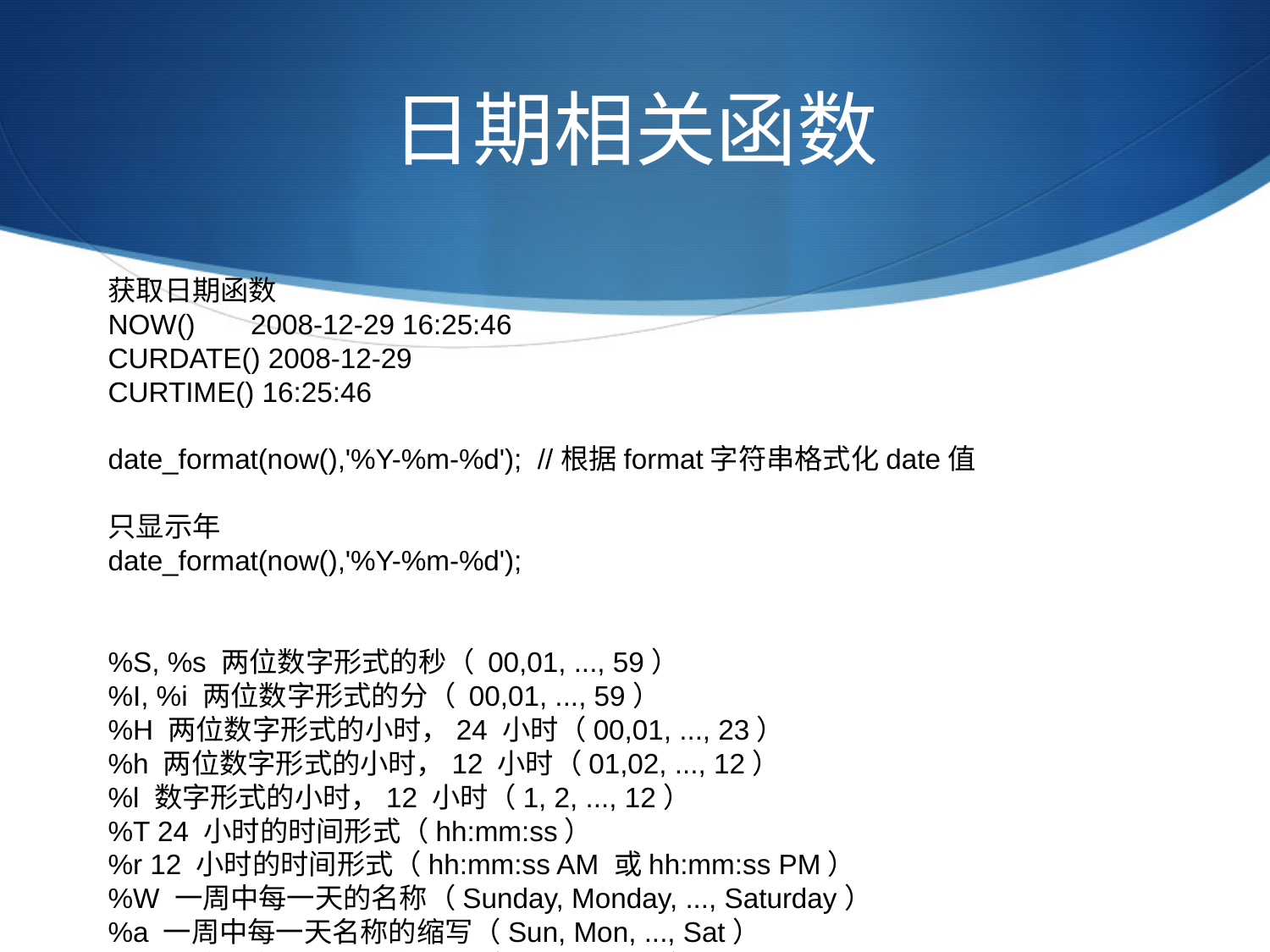

# 日期相关函数
获取日期函数
NOW()	  2008-12-29 16:25:46
CURDATE() 2008-12-29
CURTIME() 16:25:46

date_format(now(),'%Y-%m-%d');  //根据format字符串格式化date值

只显示年
date_format(now(),'%Y-%m-%d');

%S, %s 两位数字形式的秒（ 00,01, ..., 59）
%I, %i 两位数字形式的分（ 00,01, ..., 59）
%H 两位数字形式的小时，24 小时（00,01, ..., 23）
%h 两位数字形式的小时，12 小时（01,02, ..., 12）
%l 数字形式的小时，12 小时（1, 2, ..., 12）
%T 24 小时的时间形式（hh:mm:ss）
%r 12 小时的时间形式（hh:mm:ss AM 或hh:mm:ss PM）
%W 一周中每一天的名称（Sunday, Monday, ..., Saturday）
%a 一周中每一天名称的缩写（Sun, Mon, ..., Sat）
%d 两位数字表示月中的天数（00, 01,..., 31）
%e 数字形式表示月中的天数（1, 2， ..., 31）
%D 英文后缀表示月中的天数（1st, 2nd, 3rd,...）
%w 以数字形式表示周中的天数（ 0 = Sunday, 1=Monday, ..., 6=Saturday）
%j 以三位数字表示年中的天数（ 001, 002, ..., 366）
%U 周（0, 1, 52），其中Sunday 为周中的第一天
%u 周（0, 1, 52），其中Monday 为周中的第一天
%M 月名（January, February, ..., December）
%b 缩写的月名（ January, February,...., December）
%m 两位数字表示的月份（01, 02, ..., 12）
%c 数字表示的月份（1, 2, ...., 12）
%Y 四位数字表示的年份
%y 两位数字表示的年份